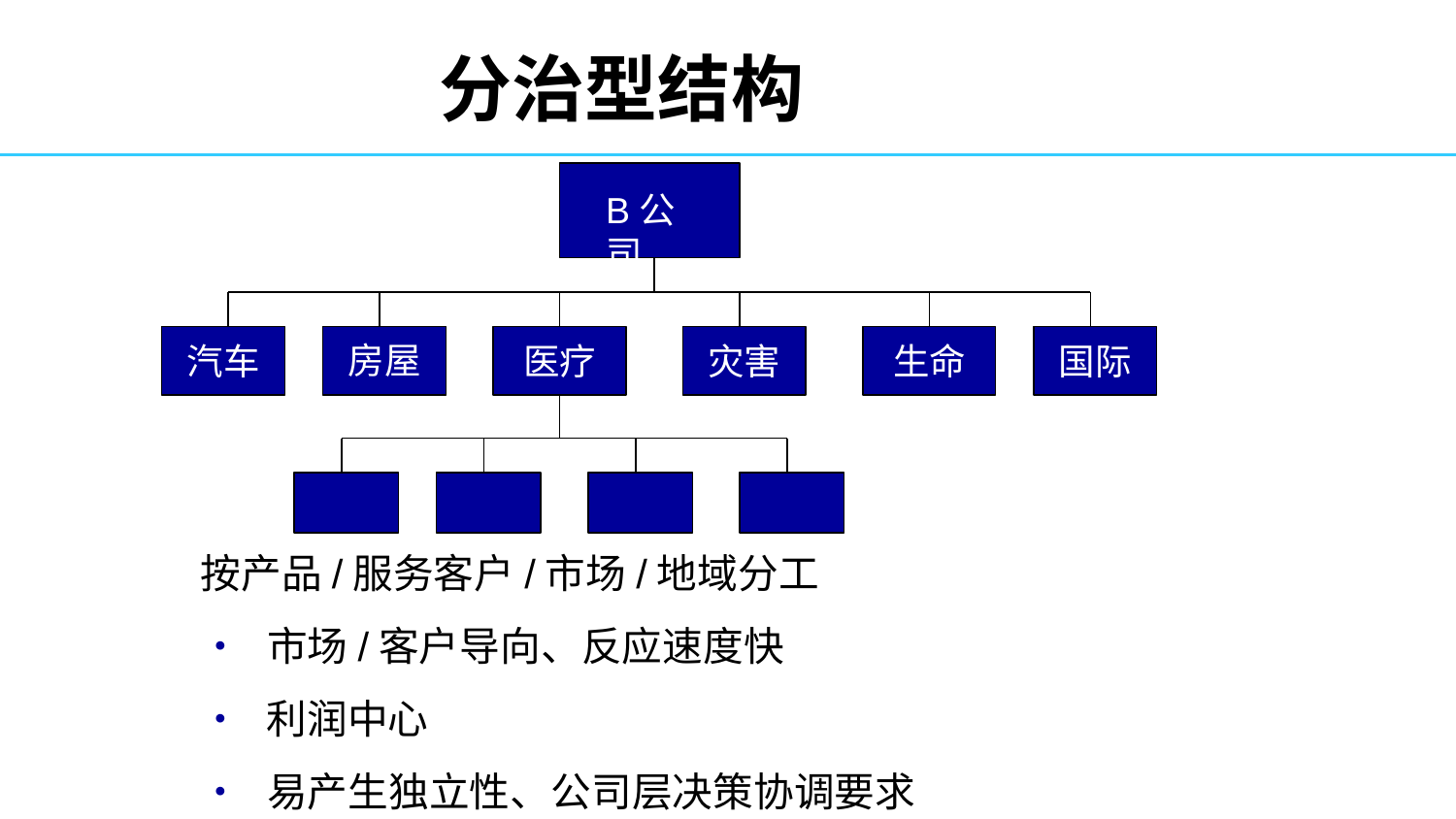

# 分治型结构

B公司

房屋
汽车
医疗
灾害
生命
国际

按产品/服务客户/市场/地域分工
• 市场/客户导向、反应速度快
• 利润中心
• 易产生独立性、公司层决策协调要求高